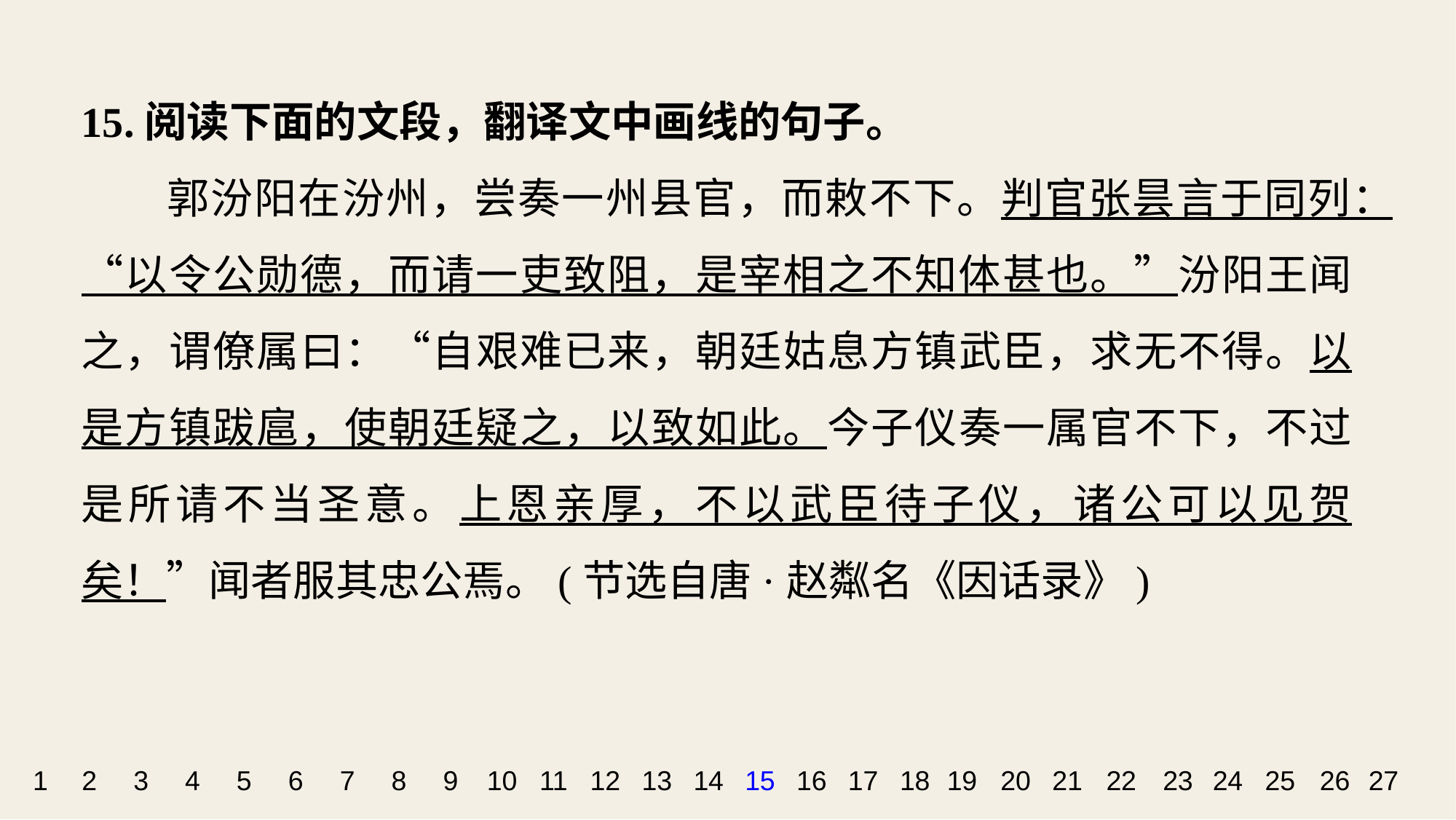

15.阅读下面的文段，翻译文中画线的句子。
郭汾阳在汾州，尝奏一州县官，而敕不下。判官张昙言于同列：“以令公勋德，而请一吏致阻，是宰相之不知体甚也。”汾阳王闻之，谓僚属曰：“自艰难已来，朝廷姑息方镇武臣，求无不得。以是方镇跋扈，使朝廷疑之，以致如此。今子仪奏一属官不下，不过是所请不当圣意。上恩亲厚，不以武臣待子仪，诸公可以见贺矣！”闻者服其忠公焉。(节选自唐·赵粼名《因话录》)
1
2
3
4
5
6
7
8
9
10
11
12
13
14
15
16
17
18
19
20
21
22
23
24
25
26
27